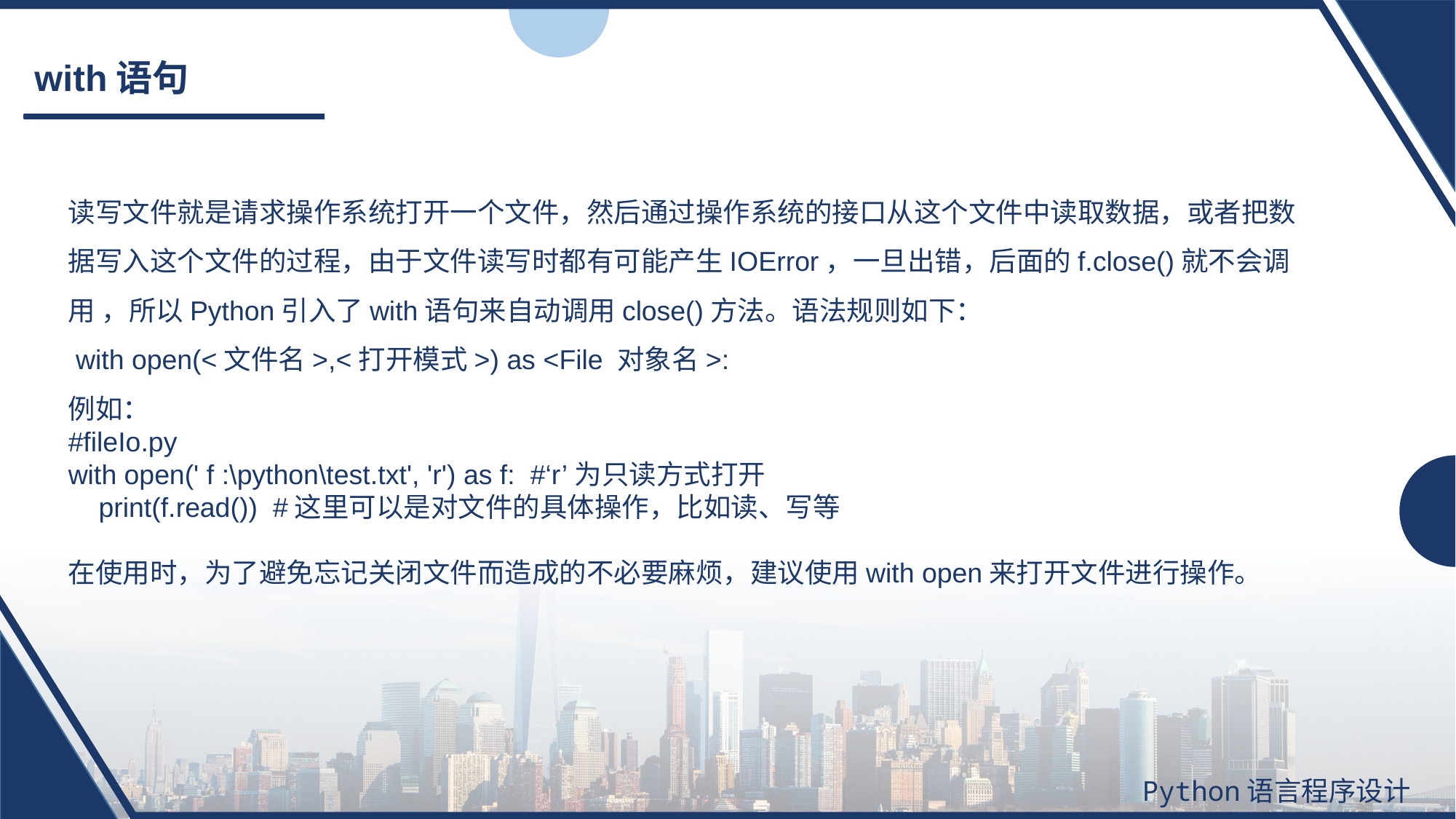

# with语句
读写文件就是请求操作系统打开一个文件，然后通过操作系统的接口从这个文件中读取数据，或者把数据写入这个文件的过程，由于文件读写时都有可能产生IOError，一旦出错，后面的f.close()就不会调用 ，所以Python引入了with语句来自动调用close()方法。语法规则如下：
 with open(<文件名>,<打开模式>) as <File 对象名>:
例如：
#fileIo.py
with open(' f :\python\test.txt', 'r') as f:  #‘r’为只读方式打开
    print(f.read())  #这里可以是对文件的具体操作，比如读、写等

在使用时，为了避免忘记关闭文件而造成的不必要麻烦，建议使用with open来打开文件进行操作。